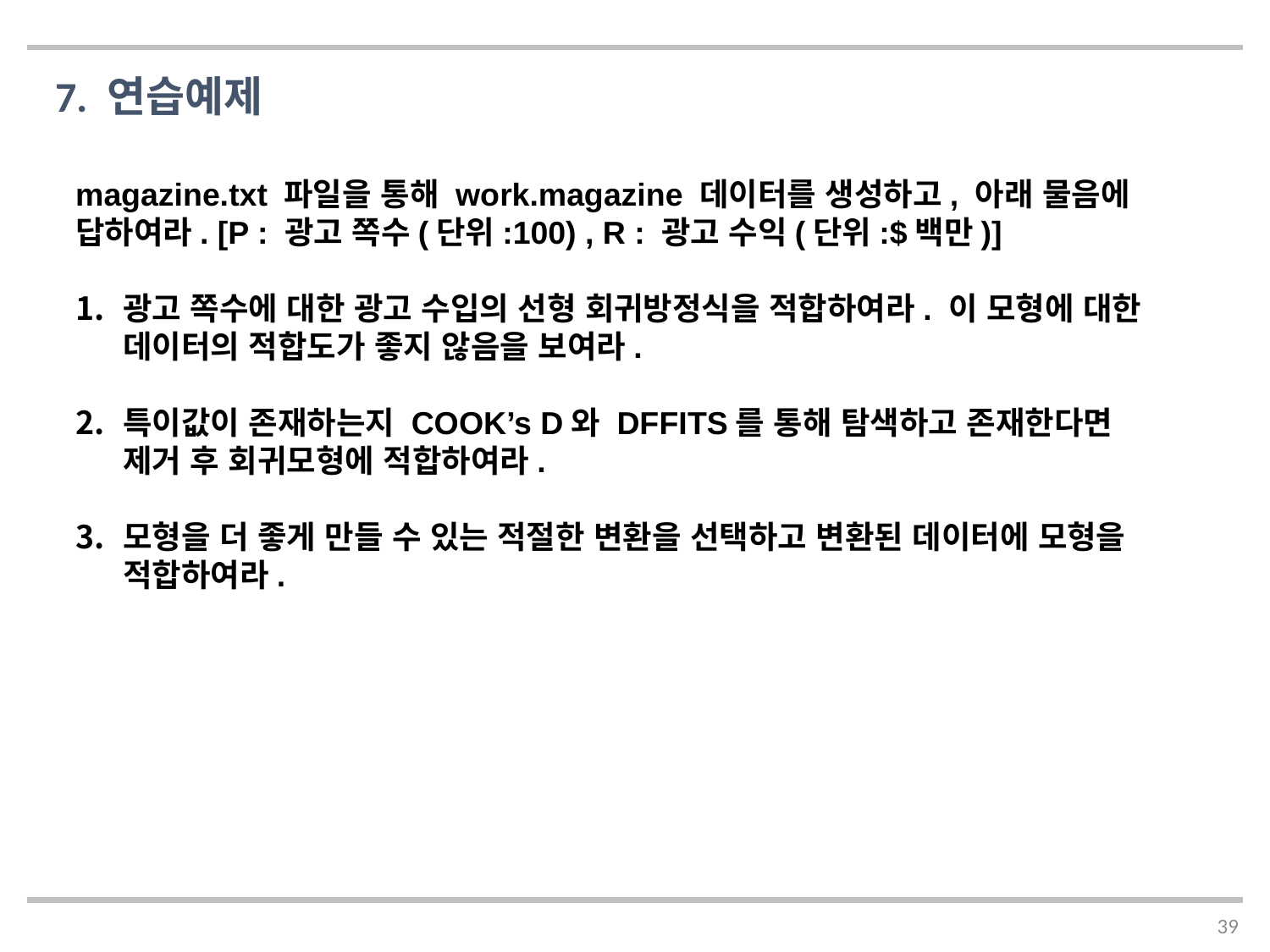

7. 연습예제
magazine.txt 파일을 통해 work.magazine 데이터를 생성하고, 아래 물음에 답하여라. [P : 광고 쪽수(단위:100) , R : 광고 수익(단위:$백만)]

광고 쪽수에 대한 광고 수입의 선형 회귀방정식을 적합하여라. 이 모형에 대한 데이터의 적합도가 좋지 않음을 보여라.

특이값이 존재하는지 COOK’s D와 DFFITS를 통해 탐색하고 존재한다면 제거 후 회귀모형에 적합하여라.

모형을 더 좋게 만들 수 있는 적절한 변환을 선택하고 변환된 데이터에 모형을 적합하여라.